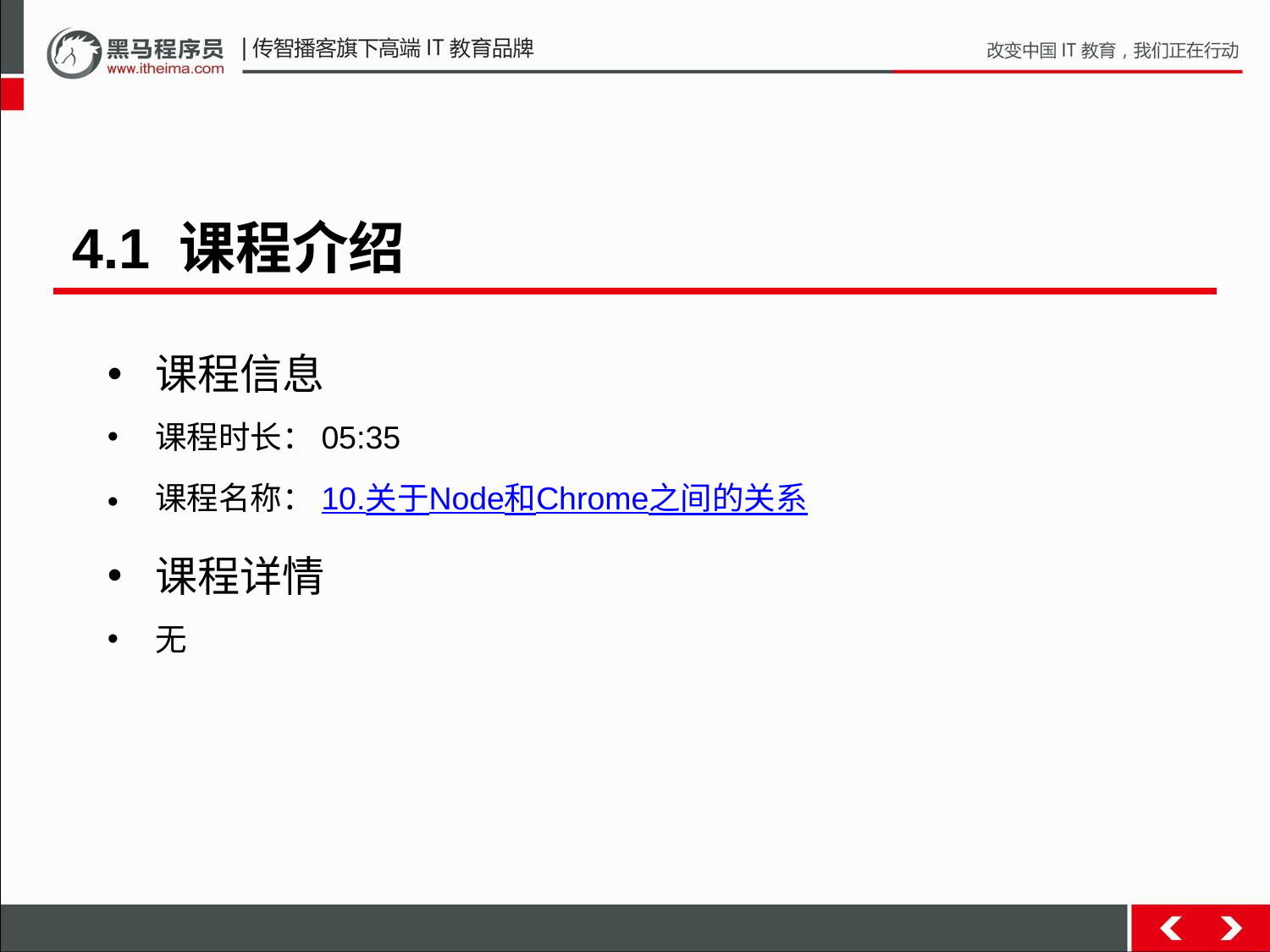

4.1 课程介绍
课程信息
课程时长：05:35
课程名称：10.关于Node和Chrome之间的关系
课程详情
无